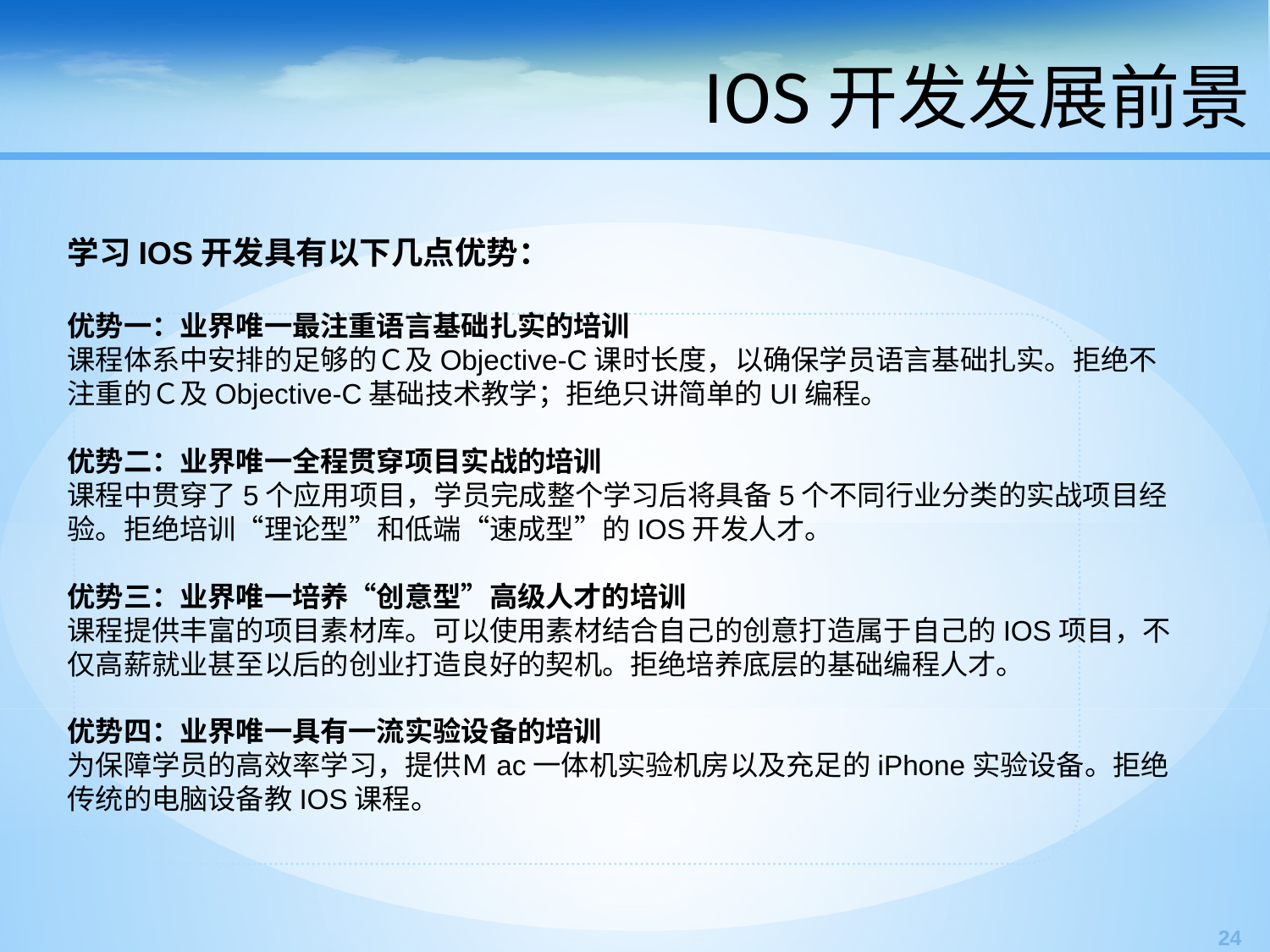

IOS开发发展前景
学习IOS开发具有以下几点优势：

优势一：业界唯一最注重语言基础扎实的培训
课程体系中安排的足够的Ｃ及Objective-C课时长度，以确保学员语言基础扎实。拒绝不注重的Ｃ及Objective-C基础技术教学；拒绝只讲简单的UI编程。

优势二：业界唯一全程贯穿项目实战的培训
课程中贯穿了5个应用项目，学员完成整个学习后将具备5个不同行业分类的实战项目经验。拒绝培训“理论型”和低端“速成型”的IOS开发人才。

优势三：业界唯一培养“创意型”高级人才的培训
课程提供丰富的项目素材库。可以使用素材结合自己的创意打造属于自己的IOS项目，不仅高薪就业甚至以后的创业打造良好的契机。拒绝培养底层的基础编程人才。

优势四：业界唯一具有一流实验设备的培训
为保障学员的高效率学习，提供Ｍac一体机实验机房以及充足的iPhone实验设备。拒绝传统的电脑设备教IOS课程。

24